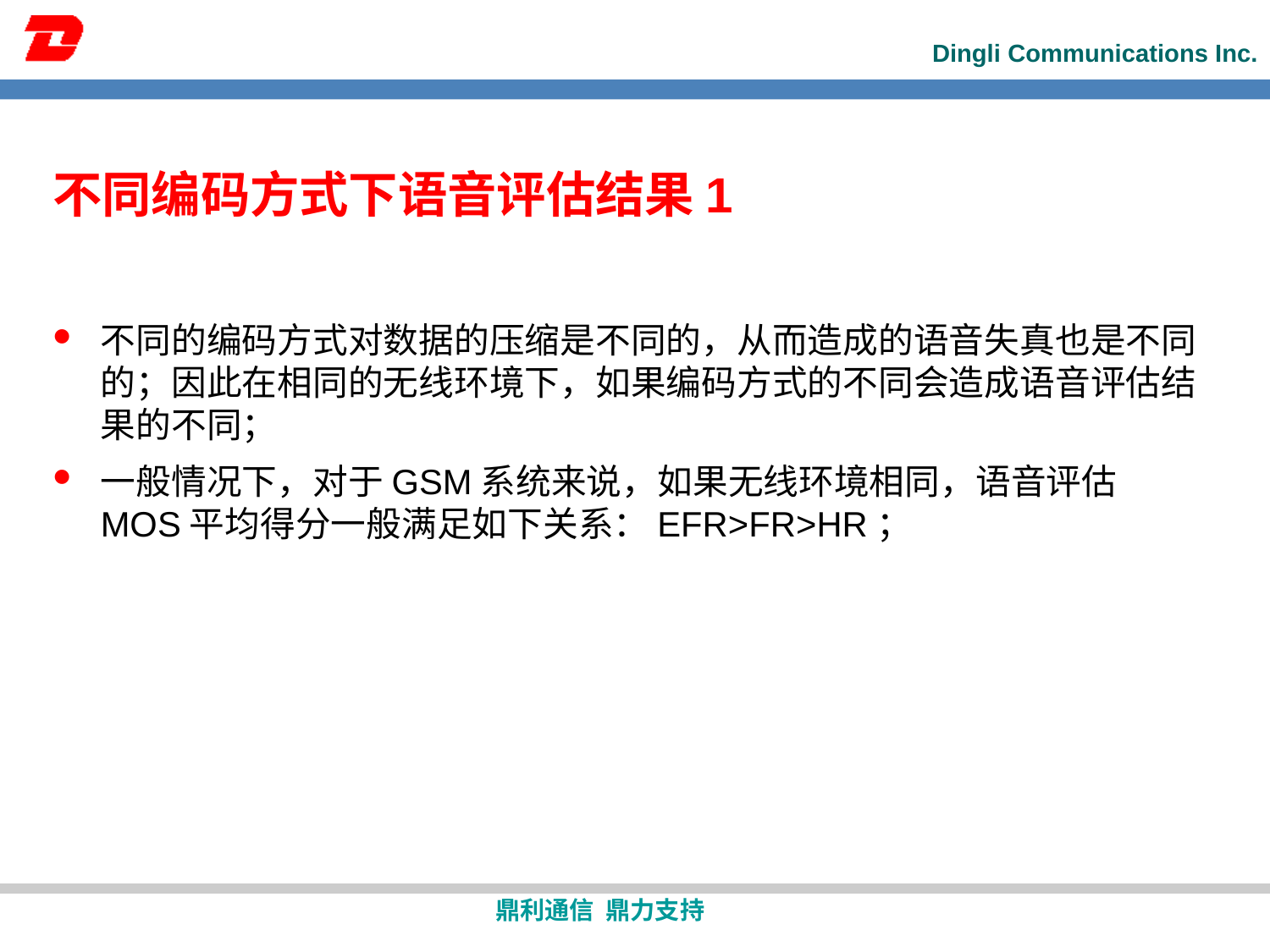

# 不同编码方式下语音评估结果1
不同的编码方式对数据的压缩是不同的，从而造成的语音失真也是不同的；因此在相同的无线环境下，如果编码方式的不同会造成语音评估结果的不同；
一般情况下，对于GSM系统来说，如果无线环境相同，语音评估MOS平均得分一般满足如下关系：EFR>FR>HR；